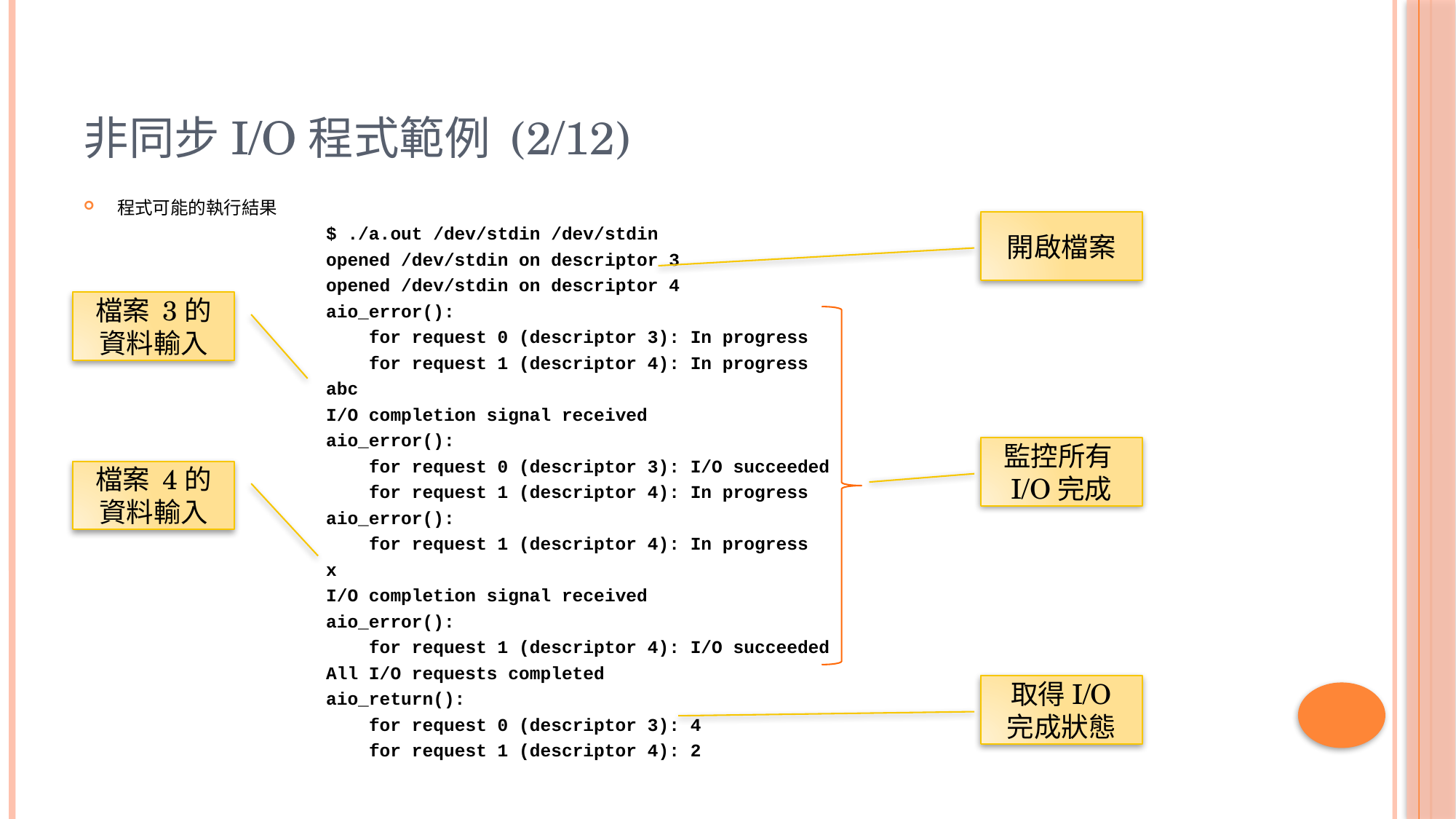

# 非同步I/O程式範例 (2/12)
程式可能的執行結果
$ ./a.out /dev/stdin /dev/stdin
opened /dev/stdin on descriptor 3
opened /dev/stdin on descriptor 4
aio_error():
    for request 0 (descriptor 3): In progress
    for request 1 (descriptor 4): In progress
abc
I/O completion signal received
aio_error():
    for request 0 (descriptor 3): I/O succeeded
    for request 1 (descriptor 4): In progress
aio_error():
    for request 1 (descriptor 4): In progress
x
I/O completion signal received
aio_error():
    for request 1 (descriptor 4): I/O succeeded
All I/O requests completed
aio_return():
    for request 0 (descriptor 3): 4
    for request 1 (descriptor 4): 2
開啟檔案
檔案 3的
資料輸入

監控所有I/O完成
檔案 4的
資料輸入
取得I/O
完成狀態